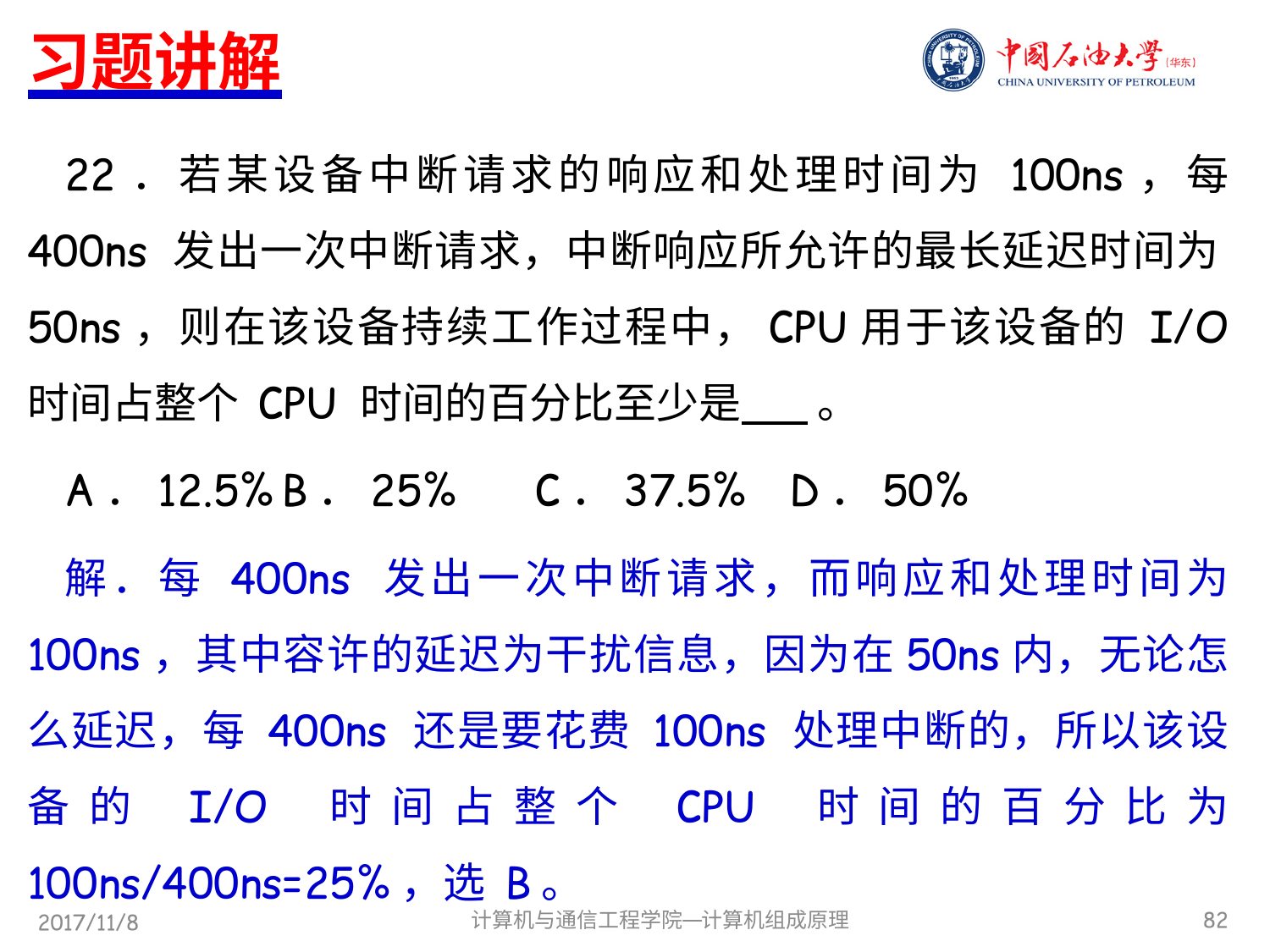

# 习题讲解
22．若某设备中断请求的响应和处理时间为 100ns，每 400ns 发出一次中断请求，中断响应所允许的最长延迟时间为50ns，则在该设备持续工作过程中，CPU用于该设备的 I/O 时间占整个 CPU 时间的百分比至少是        。
A．12.5%	B．25%	C．37.5%	D．50%
解．每 400ns 发出一次中断请求，而响应和处理时间为 100ns，其中容许的延迟为干扰信息，因为在50ns内，无论怎么延迟，每 400ns 还是要花费 100ns 处理中断的，所以该设 备的 I/O 时间占整个 CPU 时间的百分比为 100ns/400ns=25%，选 B。
计算机与通信工程学院—计算机组成原理
82
2017/11/8